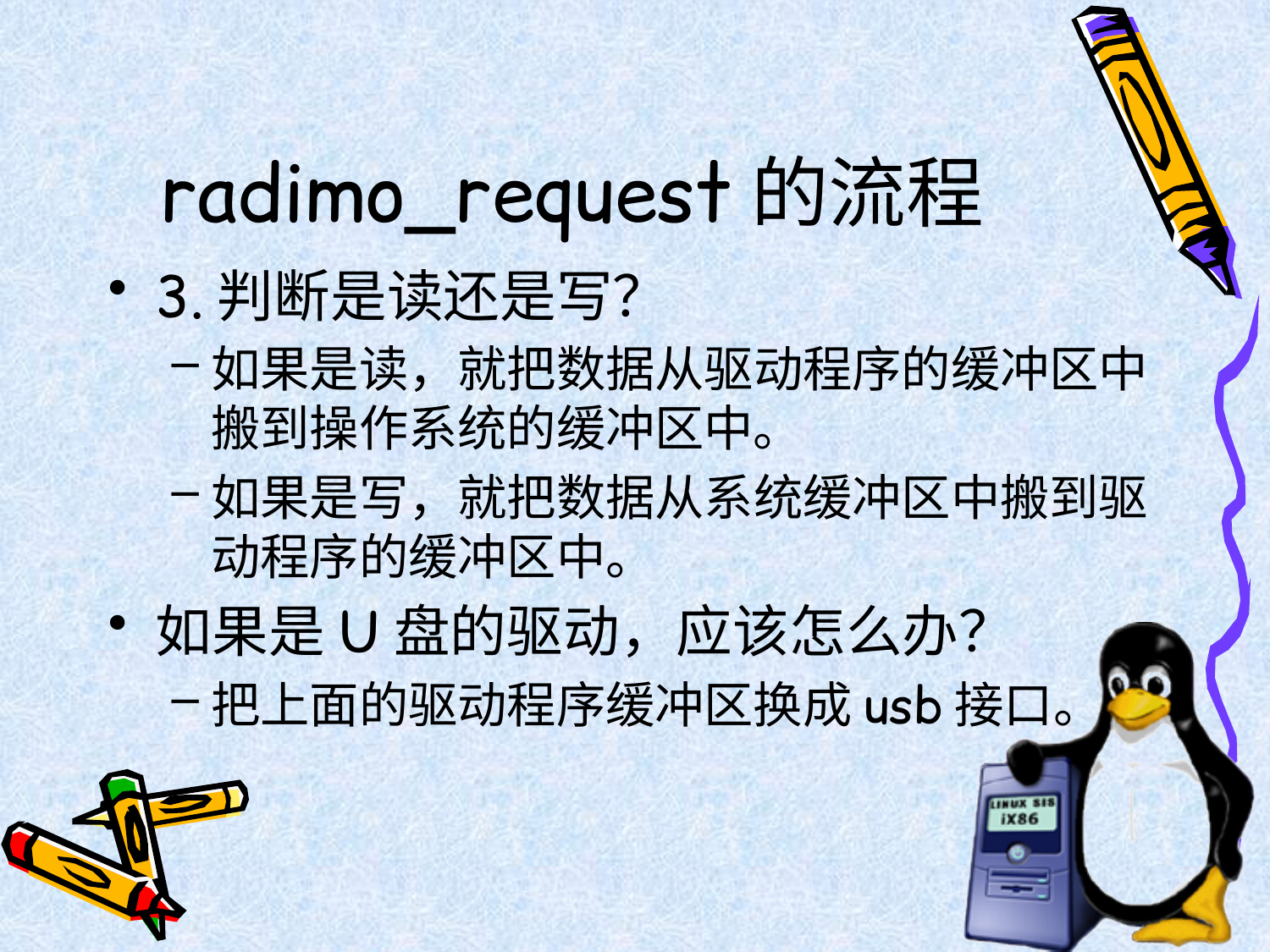

# radimo_request的流程
3.判断是读还是写？
如果是读，就把数据从驱动程序的缓冲区中搬到操作系统的缓冲区中。
如果是写，就把数据从系统缓冲区中搬到驱动程序的缓冲区中。
如果是U盘的驱动，应该怎么办？
把上面的驱动程序缓冲区换成usb接口。